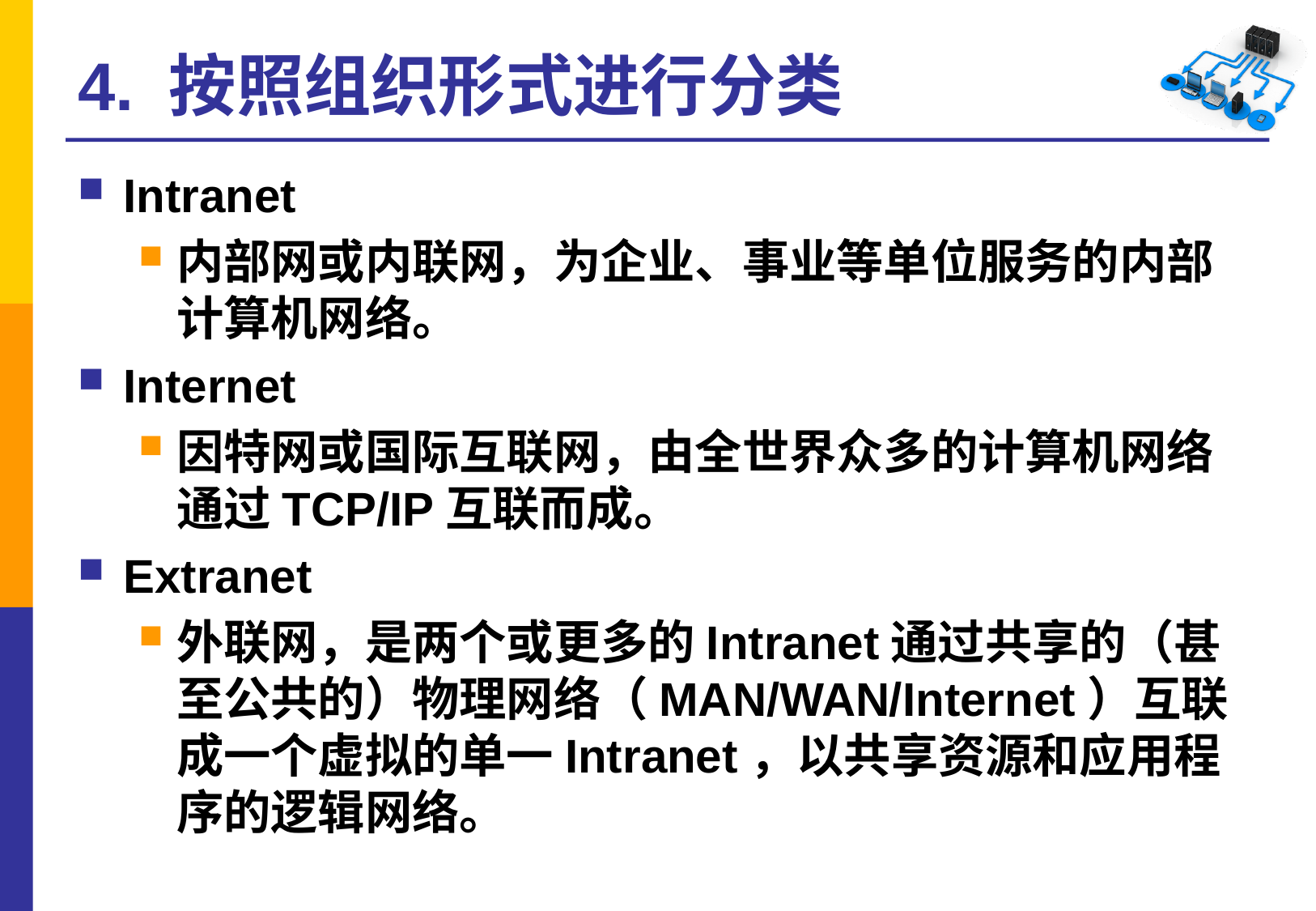

# 4. 按照组织形式进行分类
Intranet
内部网或内联网，为企业、事业等单位服务的内部计算机网络。
Internet
因特网或国际互联网，由全世界众多的计算机网络通过TCP/IP互联而成。
Extranet
外联网，是两个或更多的Intranet通过共享的（甚至公共的）物理网络（MAN/WAN/Internet）互联成一个虚拟的单一Intranet，以共享资源和应用程序的逻辑网络。